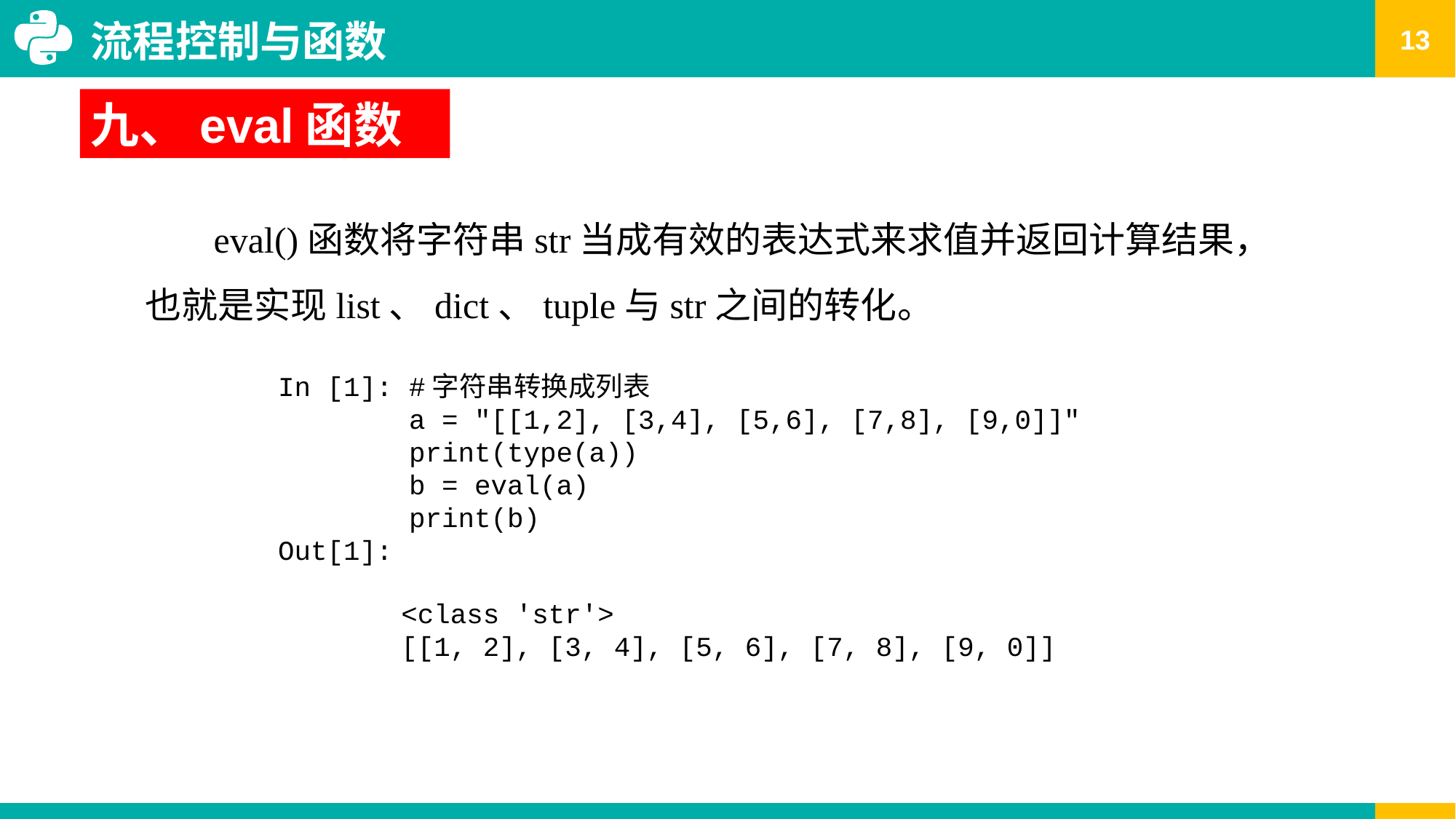

流程控制与函数
九、eval函数
    eval()函数将字符串str当成有效的表达式来求值并返回计算结果，也就是实现list、dict、tuple与str之间的转化。
In [1]: #字符串转换成列表
        a = "[[1,2], [3,4], [5,6], [7,8], [9,0]]"
        print(type(a))
        b = eval(a)
        print(b)
Out[1]:
<class 'str'>
[[1, 2], [3, 4], [5, 6], [7, 8], [9, 0]]